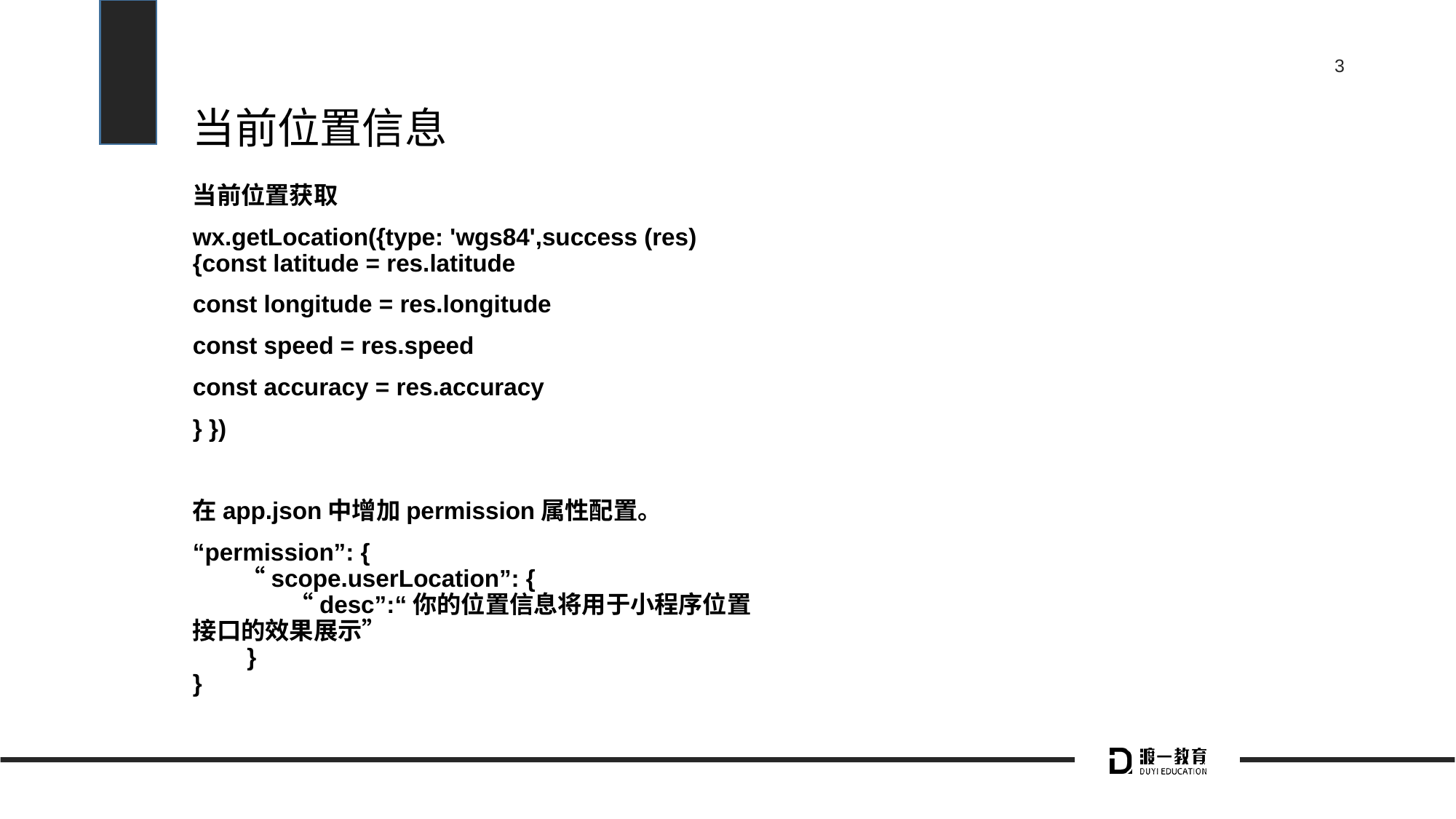

# 当前位置信息
当前位置获取
wx.getLocation({type: 'wgs84',success (res) {const latitude = res.latitude
const longitude = res.longitude
const speed = res.speed
const accuracy = res.accuracy
} })

在app.json中增加permission属性配置。
“permission”: {
　　“scope.userLocation”: {
　　　　“desc”:“你的位置信息将用于小程序位置接口的效果展示”
　　}
}